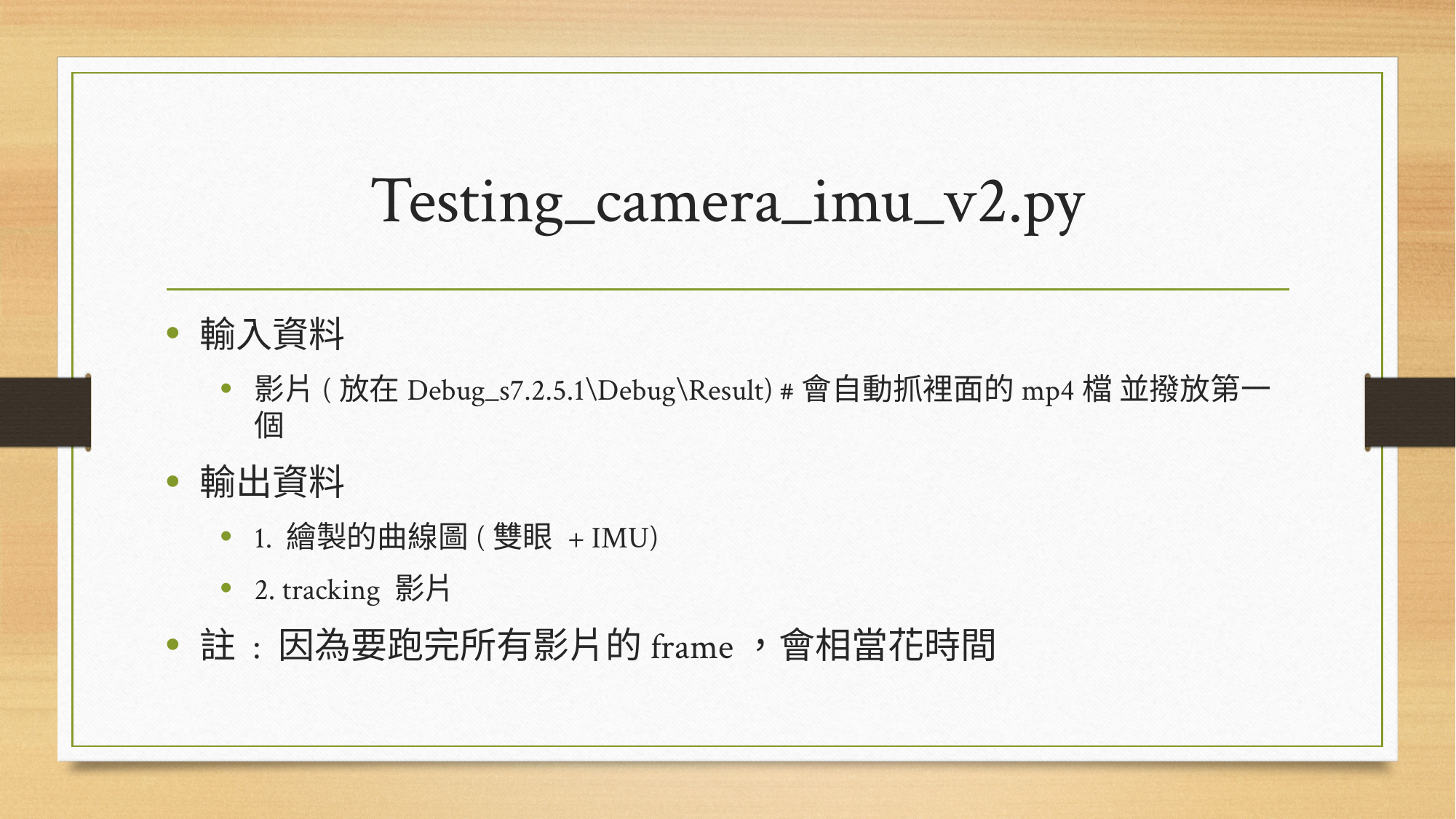

# Testing_camera_imu_v2.py
輸入資料
影片(放在Debug_s7.2.5.1\Debug\Result) #會自動抓裡面的mp4檔 並撥放第一個
輸出資料
1. 繪製的曲線圖(雙眼 + IMU)
2. tracking 影片
註 : 因為要跑完所有影片的frame，會相當花時間